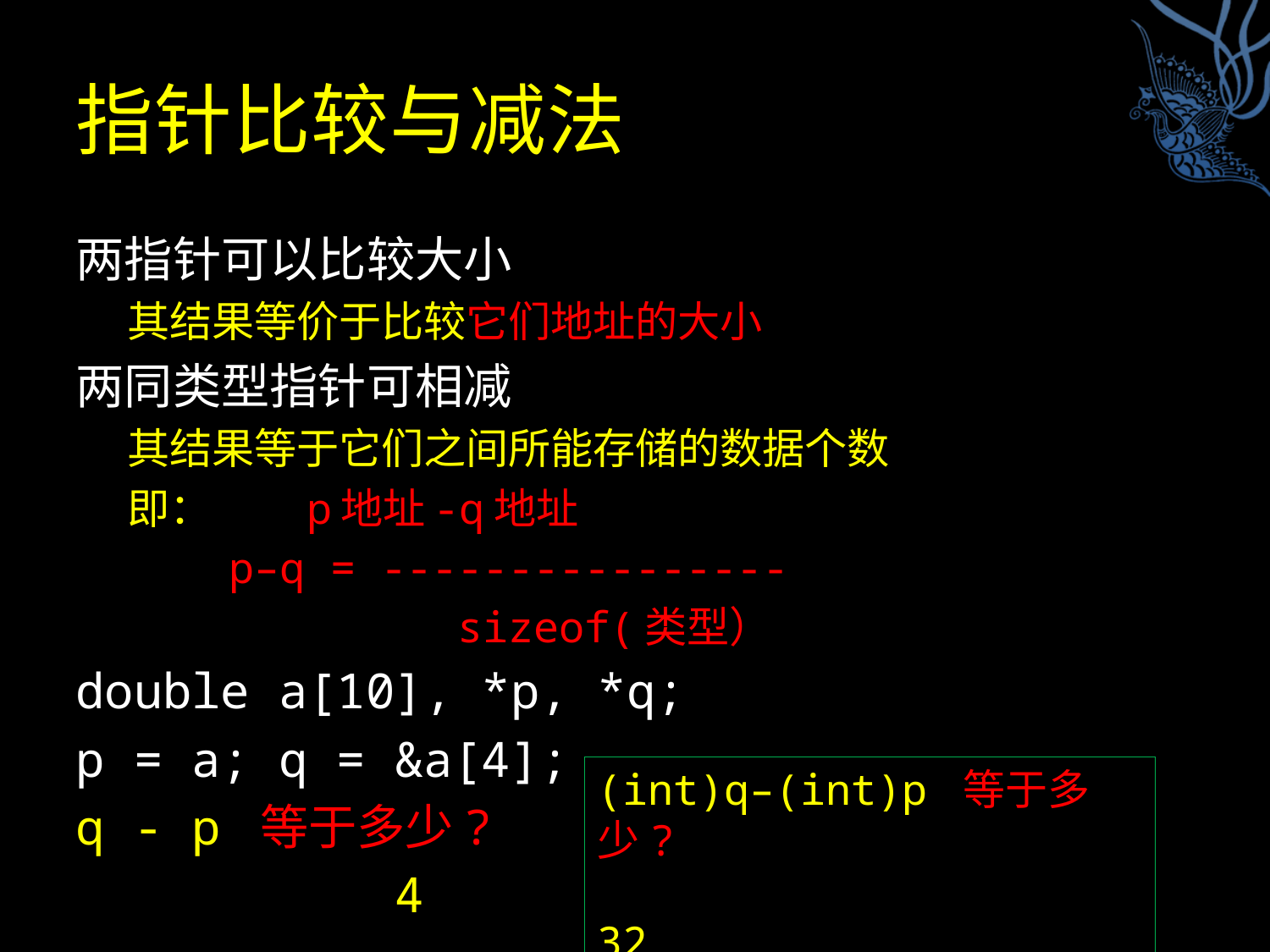

# 指针比较与减法
两指针可以比较大小
其结果等价于比较它们地址的大小
两同类型指针可相减
其结果等于它们之间所能存储的数据个数
即：         p地址-q地址
    p–q = ----------------
             sizeof(类型）
double a[10], *p, *q;
p = a; q = &a[4];
q - p 等于多少?
           4
(int)q–(int)p 等于多少?
                    32